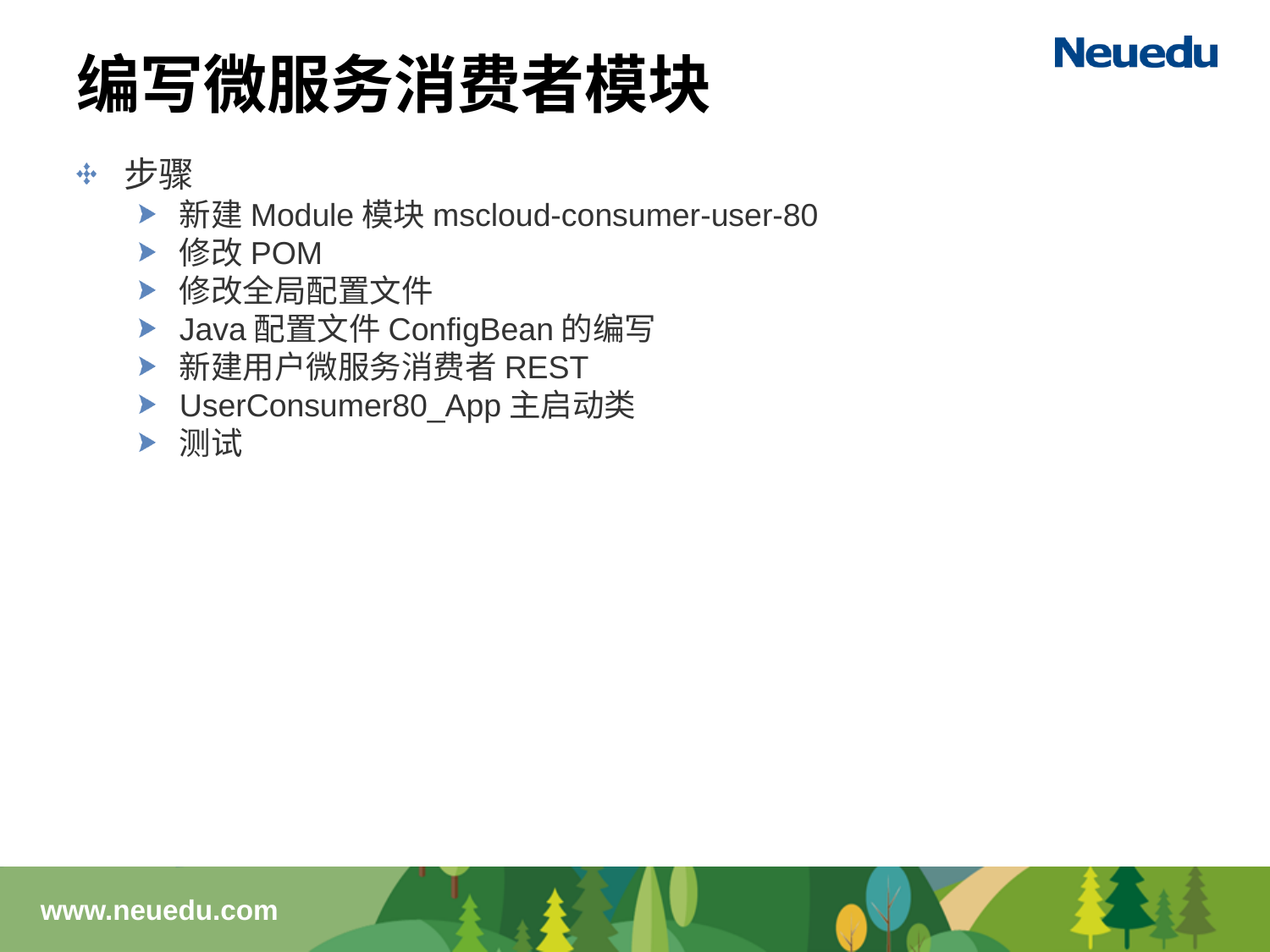

# 编写微服务消费者模块
步骤
新建Module模块mscloud-consumer-user-80
修改POM
修改全局配置文件
Java配置文件ConfigBean的编写
新建用户微服务消费者REST
UserConsumer80_App主启动类
测试